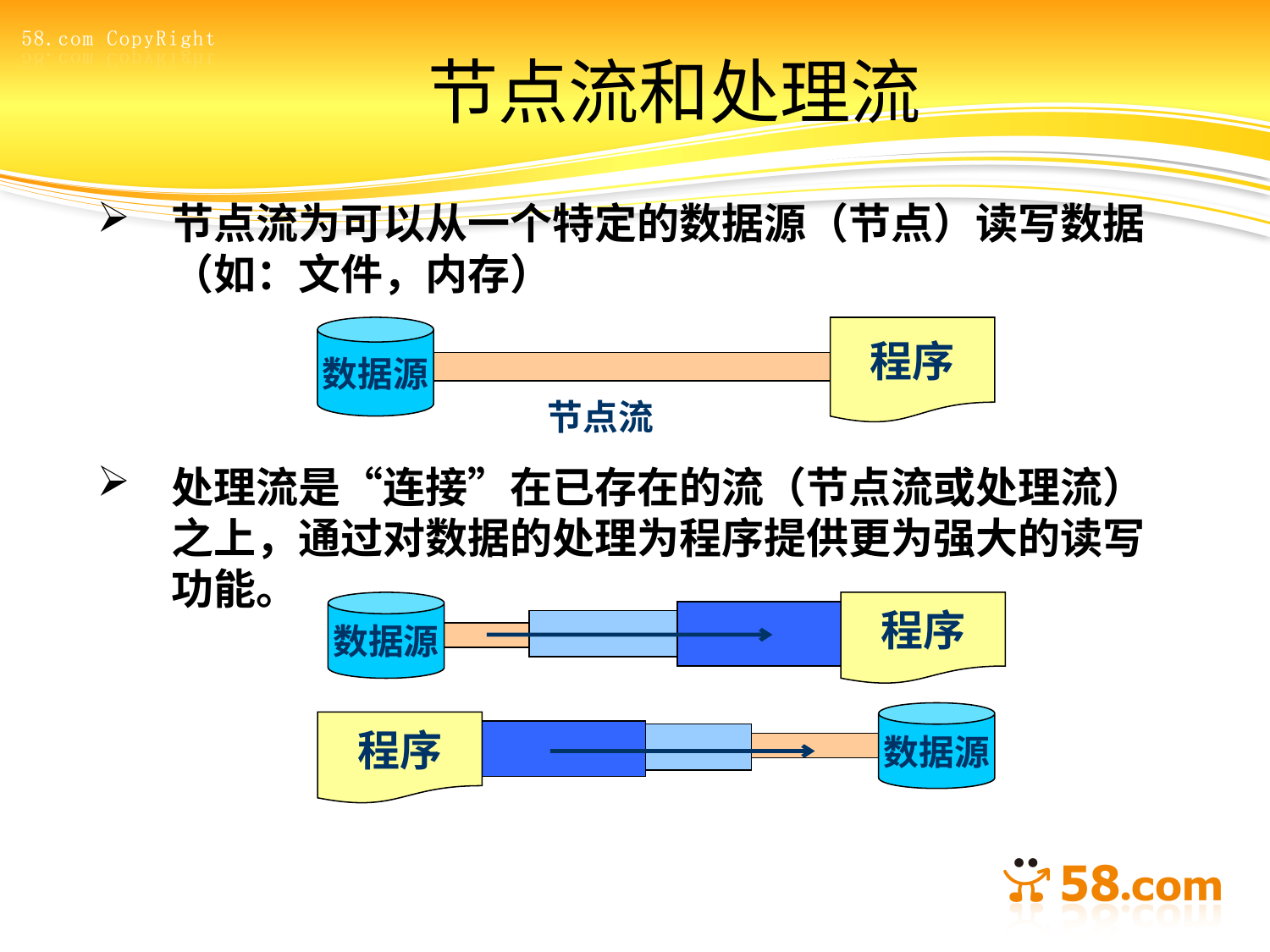

# 节点流和处理流
节点流为可以从一个特定的数据源（节点）读写数据（如：文件，内存）
数据源
程序

节点流
处理流是“连接”在已存在的流（节点流或处理流）之上，通过对数据的处理为程序提供更为强大的读写功能。
数据源
程序

数据源
程序